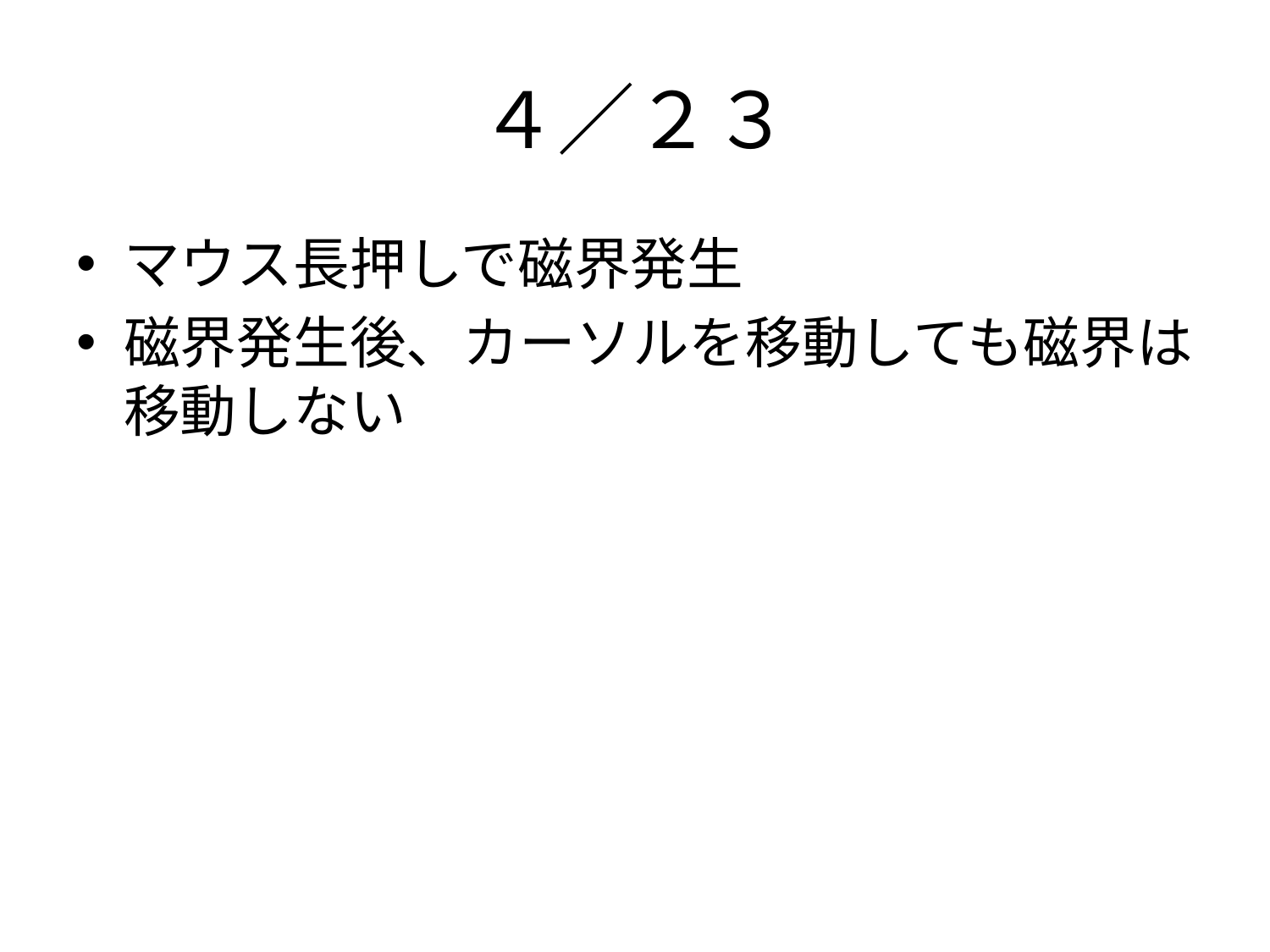

# ４／２３
マウス長押しで磁界発生
磁界発生後、カーソルを移動しても磁界は移動しない